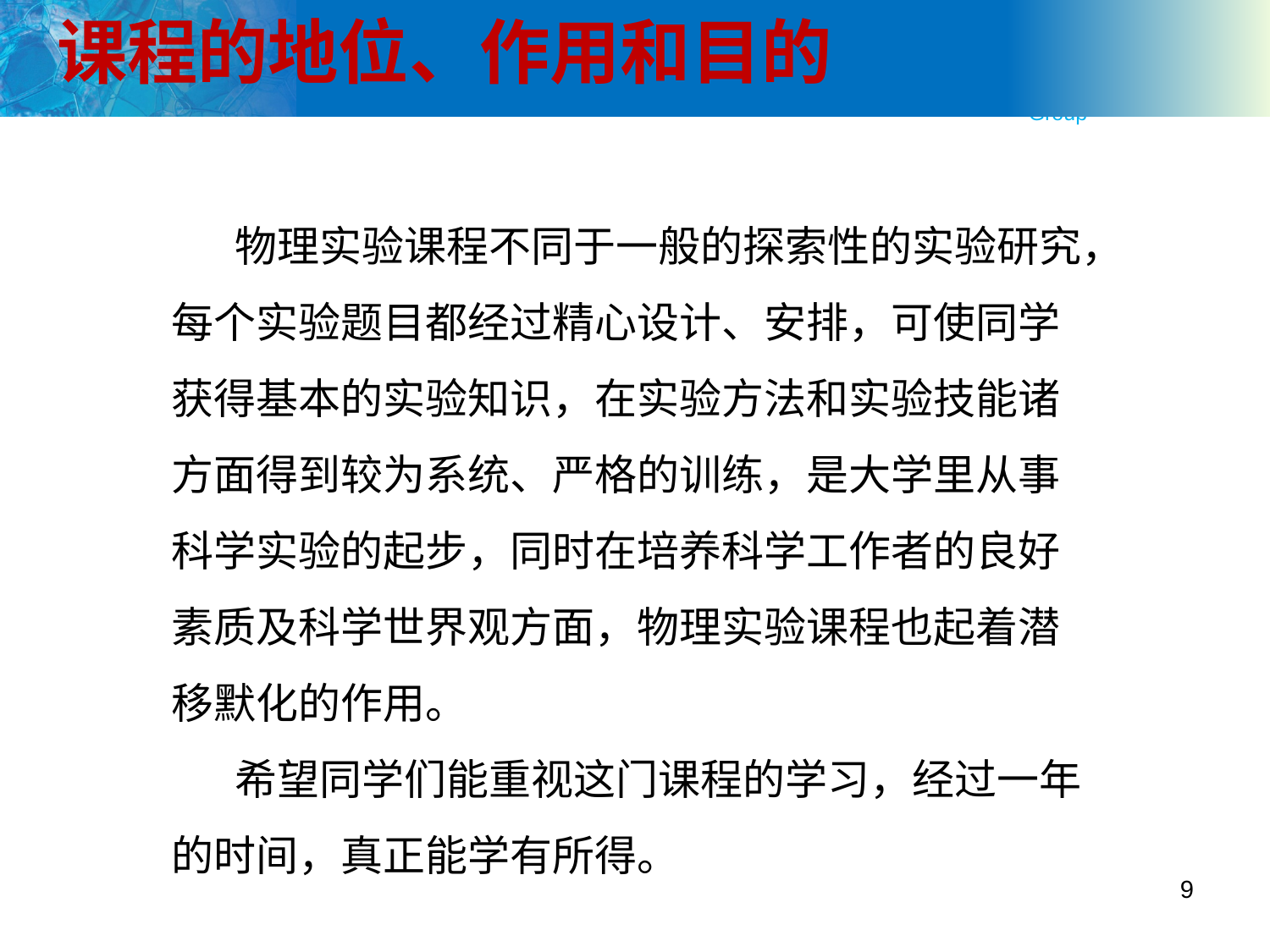

# 课程的地位、作用和目的
物理实验课程不同于一般的探索性的实验研究，每个实验题目都经过精心设计、安排，可使同学获得基本的实验知识，在实验方法和实验技能诸方面得到较为系统、严格的训练，是大学里从事科学实验的起步，同时在培养科学工作者的良好素质及科学世界观方面，物理实验课程也起着潜移默化的作用。
希望同学们能重视这门课程的学习，经过一年的时间，真正能学有所得。
9